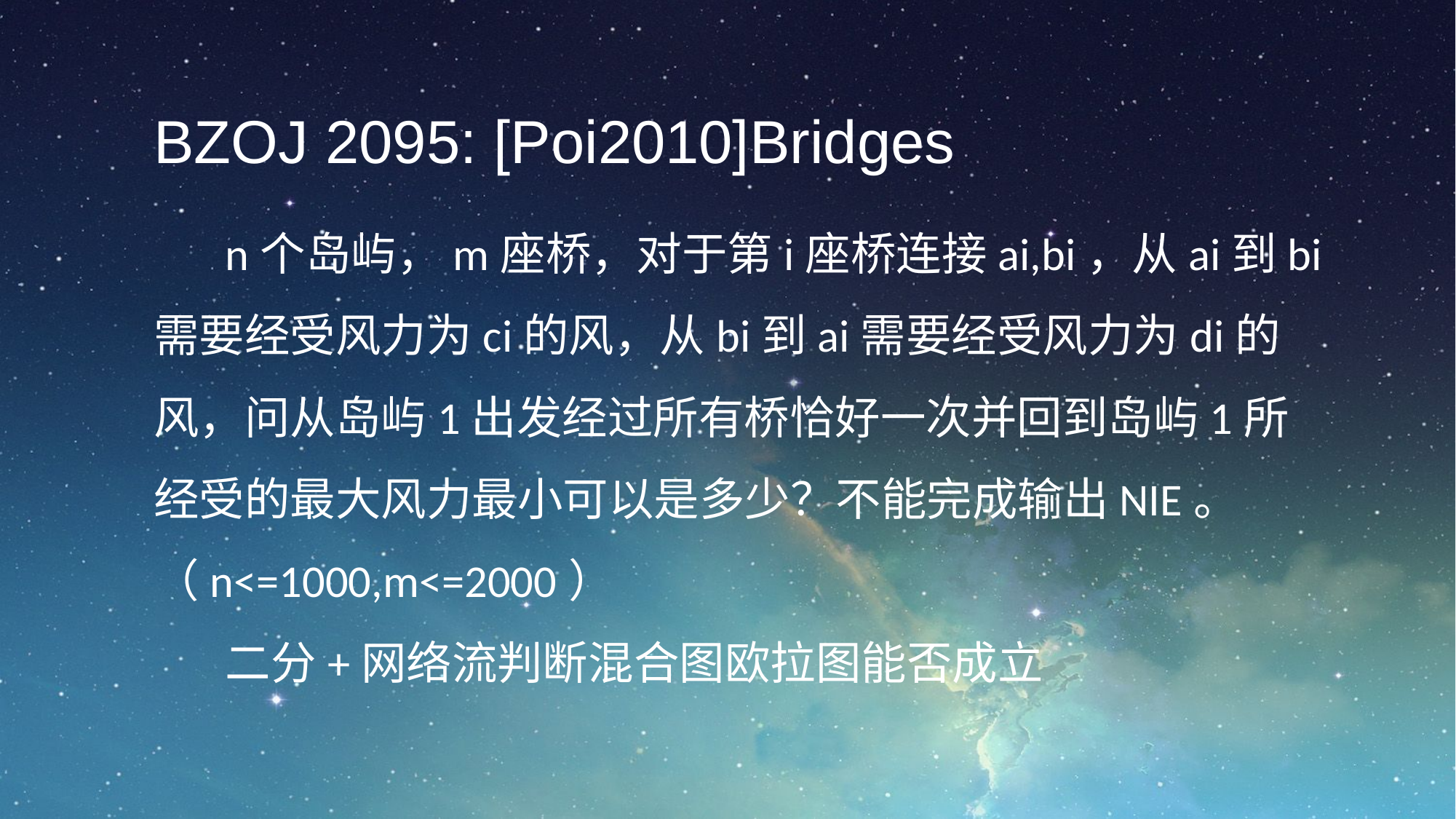

BZOJ 2095: [Poi2010]Bridges
n个岛屿，m座桥，对于第i座桥连接ai,bi，从ai到bi需要经受风力为ci的风，从bi到ai需要经受风力为di的风，问从岛屿1出发经过所有桥恰好一次并回到岛屿1所经受的最大风力最小可以是多少？不能完成输出NIE。（n<=1000,m<=2000）
二分+网络流判断混合图欧拉图能否成立